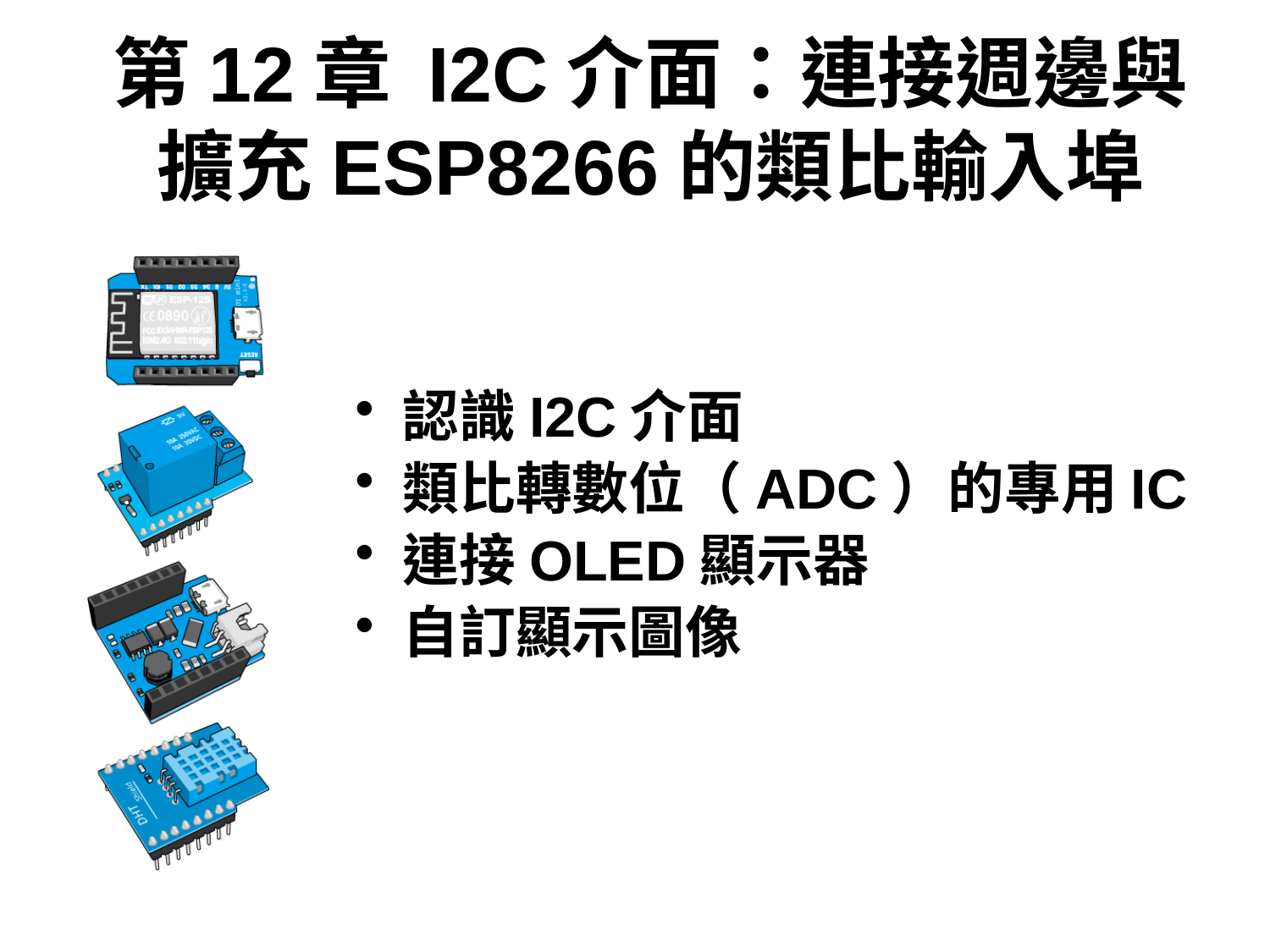

# 第12章 I2C介面：連接週邊與擴充ESP8266的類比輸入埠
認識I2C介面
類比轉數位（ADC）的專用IC
連接OLED顯示器
自訂顯示圖像